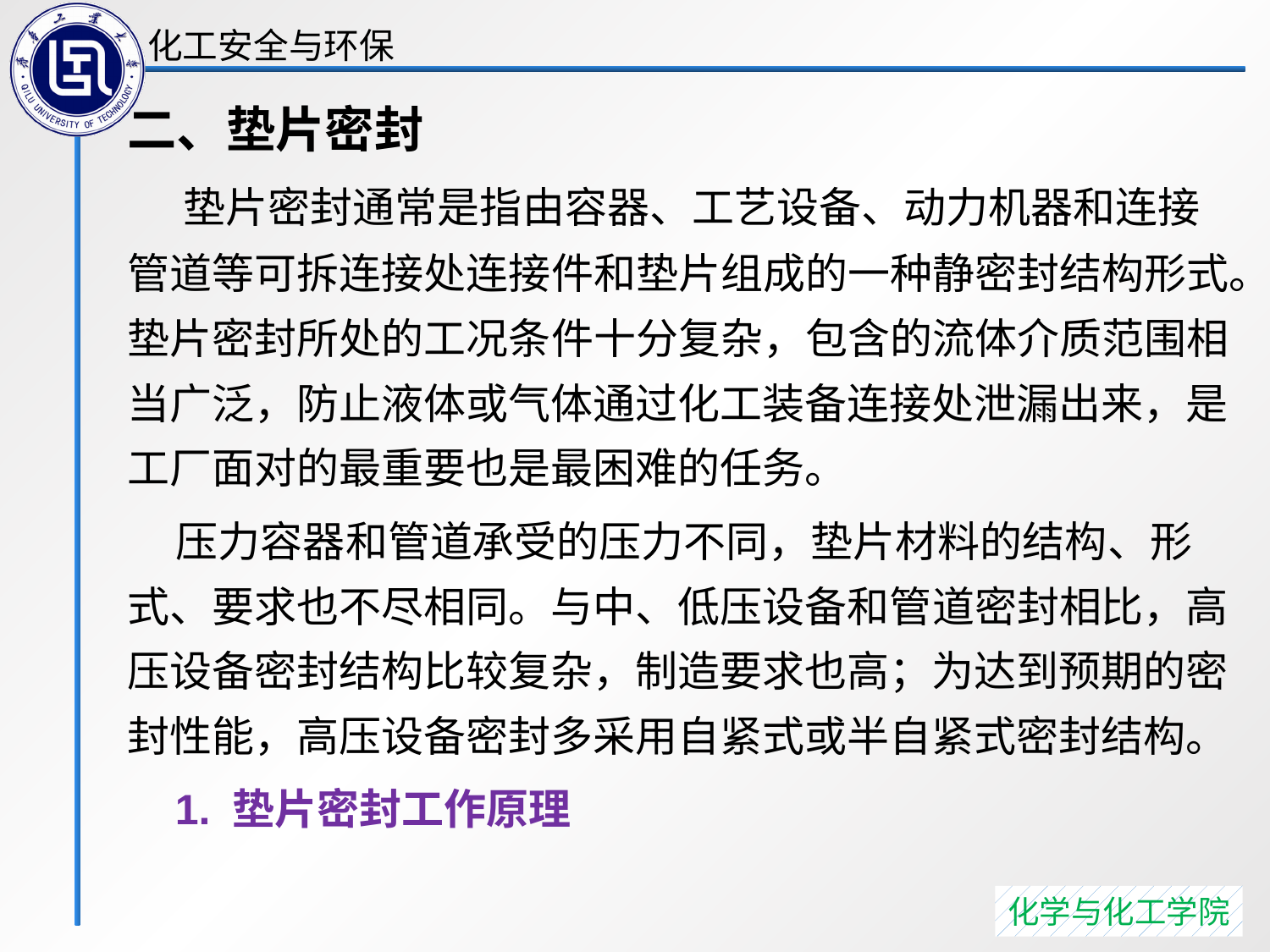

二、垫片密封
    垫片密封通常是指由容器、工艺设备、动力机器和连接管道等可拆连接处连接件和垫片组成的一种静密封结构形式。垫片密封所处的工况条件十分复杂，包含的流体介质范围相当广泛，防止液体或气体通过化工装备连接处泄漏出来，是工厂面对的最重要也是最困难的任务。
    压力容器和管道承受的压力不同，垫片材料的结构、形式、要求也不尽相同。与中、低压设备和管道密封相比，高压设备密封结构比较复杂，制造要求也高；为达到预期的密封性能，高压设备密封多采用自紧式或半自紧式密封结构。
    1. 垫片密封工作原理